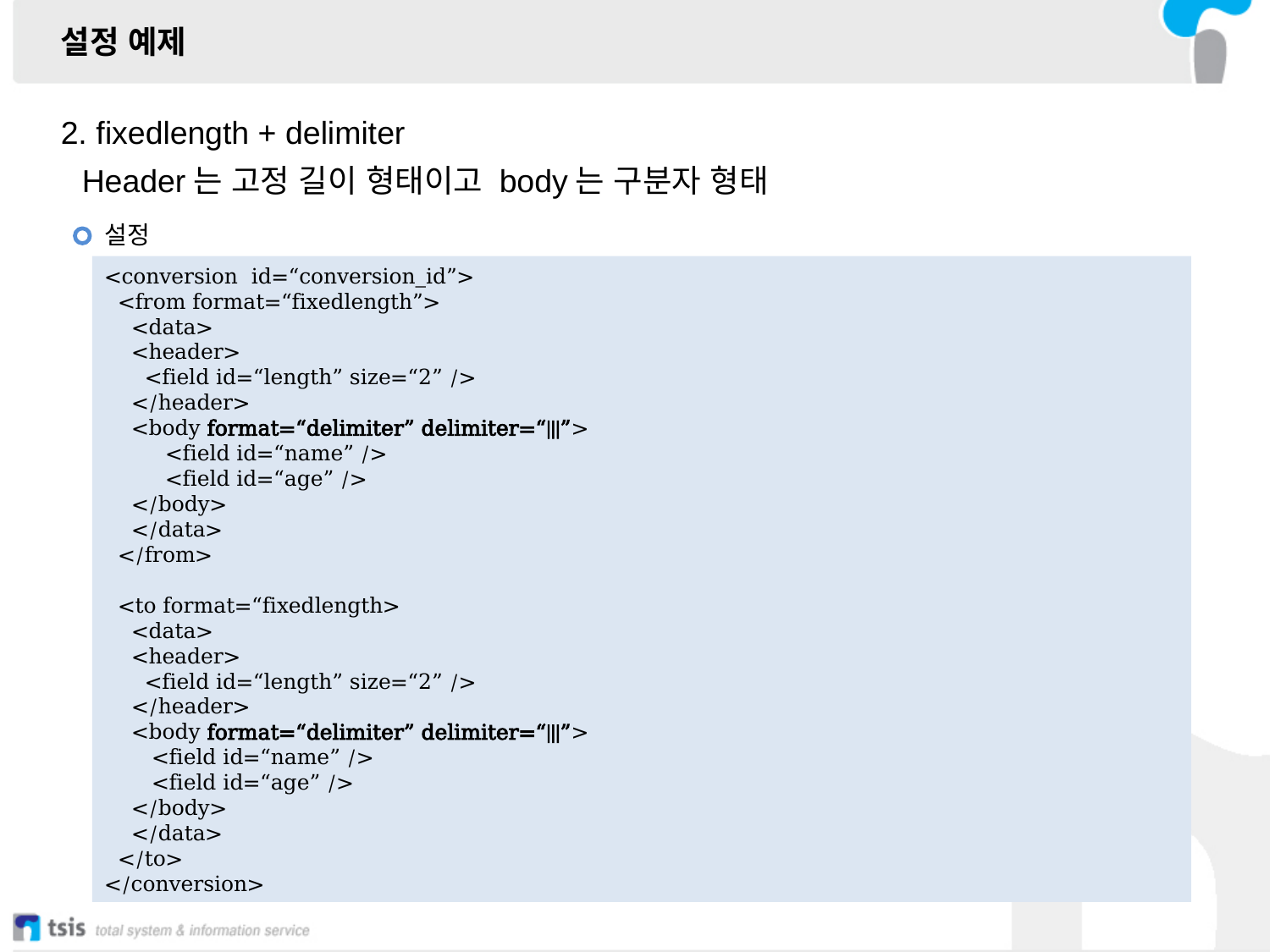

설정 예제
2. fixedlength + delimiter
Header는 고정 길이 형태이고 body는 구분자 형태
설정

<conversion  id=“conversion_id”>
  <from format=“fixedlength”>
    <data>
    <header>
      <field id=“length” size=“2” />
    </header>
    <body format=“delimiter” delimiter=“|||”>
         <field id=“name” />
         <field id=“age” />
    </body>
    </data>
  </from>

  <to format=“fixedlength>
    <data>
    <header>
      <field id=“length” size=“2” />
    </header>
    <body format=“delimiter” delimiter=“|||”>
       <field id=“name” />
       <field id=“age” />
    </body>
    </data>
  </to>
</conversion>